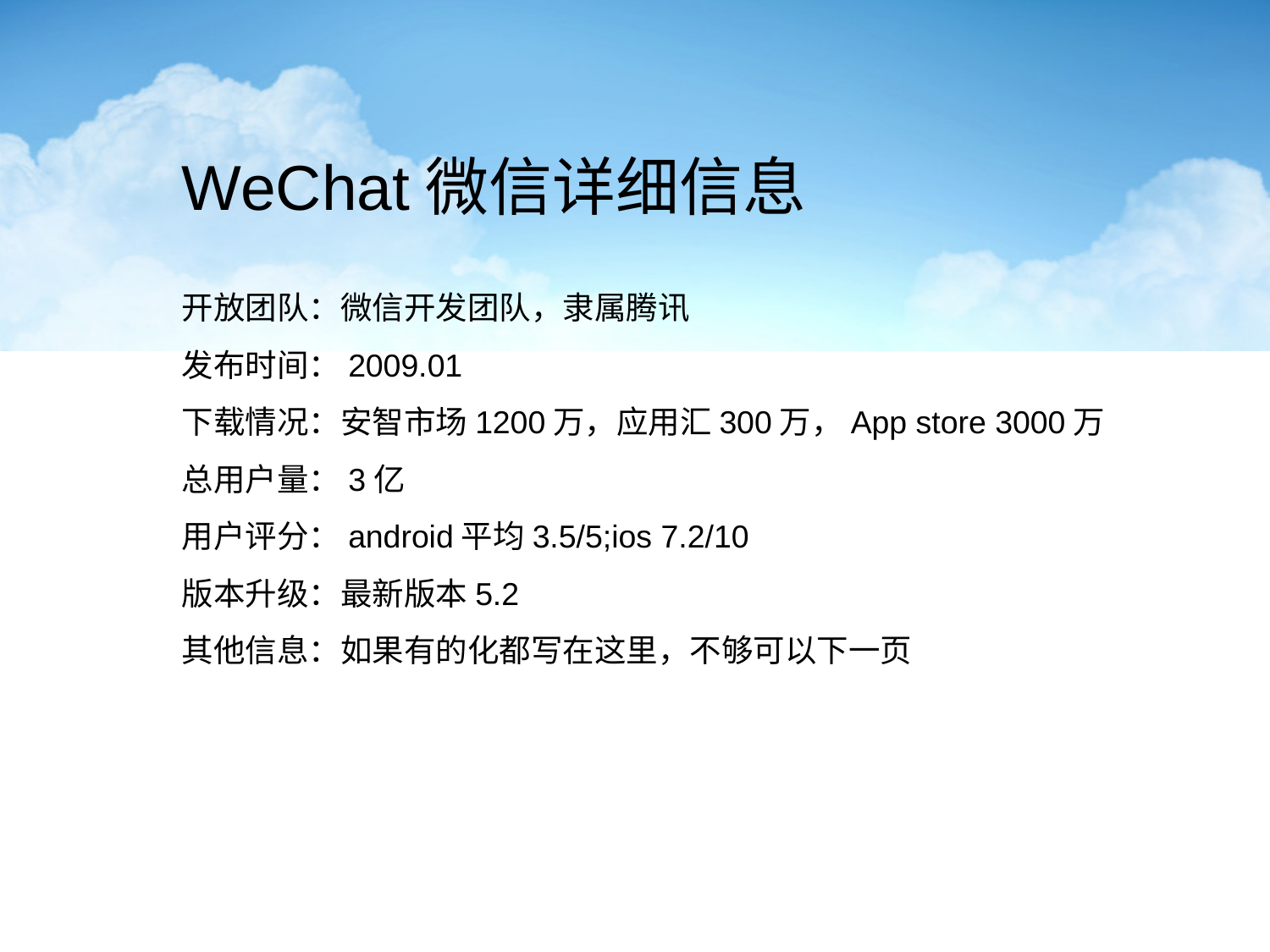

WeChat微信详细信息
开放团队：微信开发团队，隶属腾讯
发布时间：2009.01
下载情况：安智市场1200万，应用汇300万，App store 3000万
总用户量：3亿
用户评分：android平均3.5/5;ios 7.2/10
版本升级：最新版本5.2
其他信息：如果有的化都写在这里，不够可以下一页